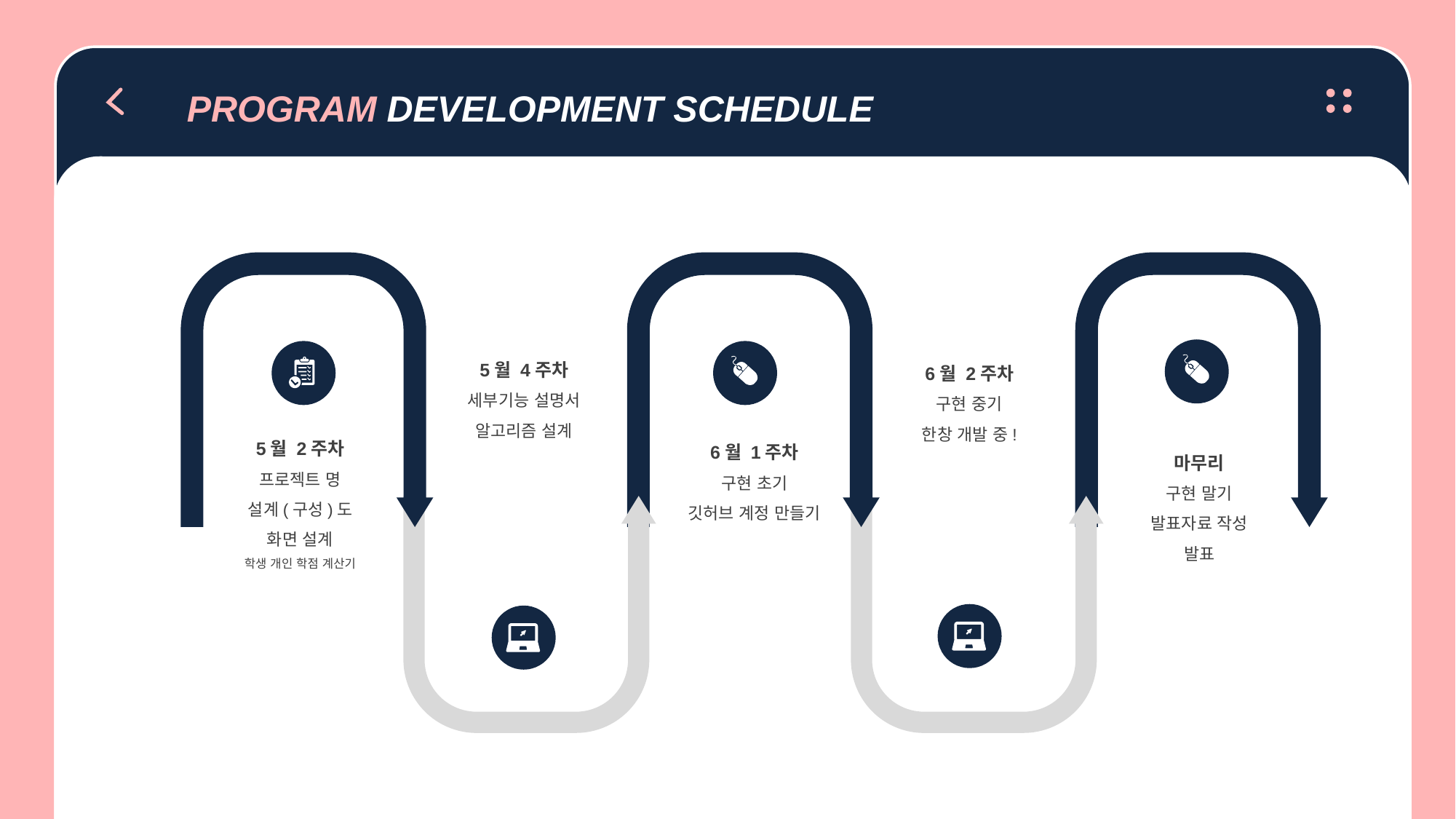

PROGRAM DEVELOPMENT SCHEDULE

5월 4주차
세부기능 설명서
알고리즘 설계
6월 2주차
구현 중기
한창 개발 중!

5월 2주차
프로젝트 명
설계(구성)도
화면 설계
학생 개인 학점 계산기
6월 1주차
구현 초기
깃허브 계정 만들기
마무리
구현 말기
발표자료 작성
발표